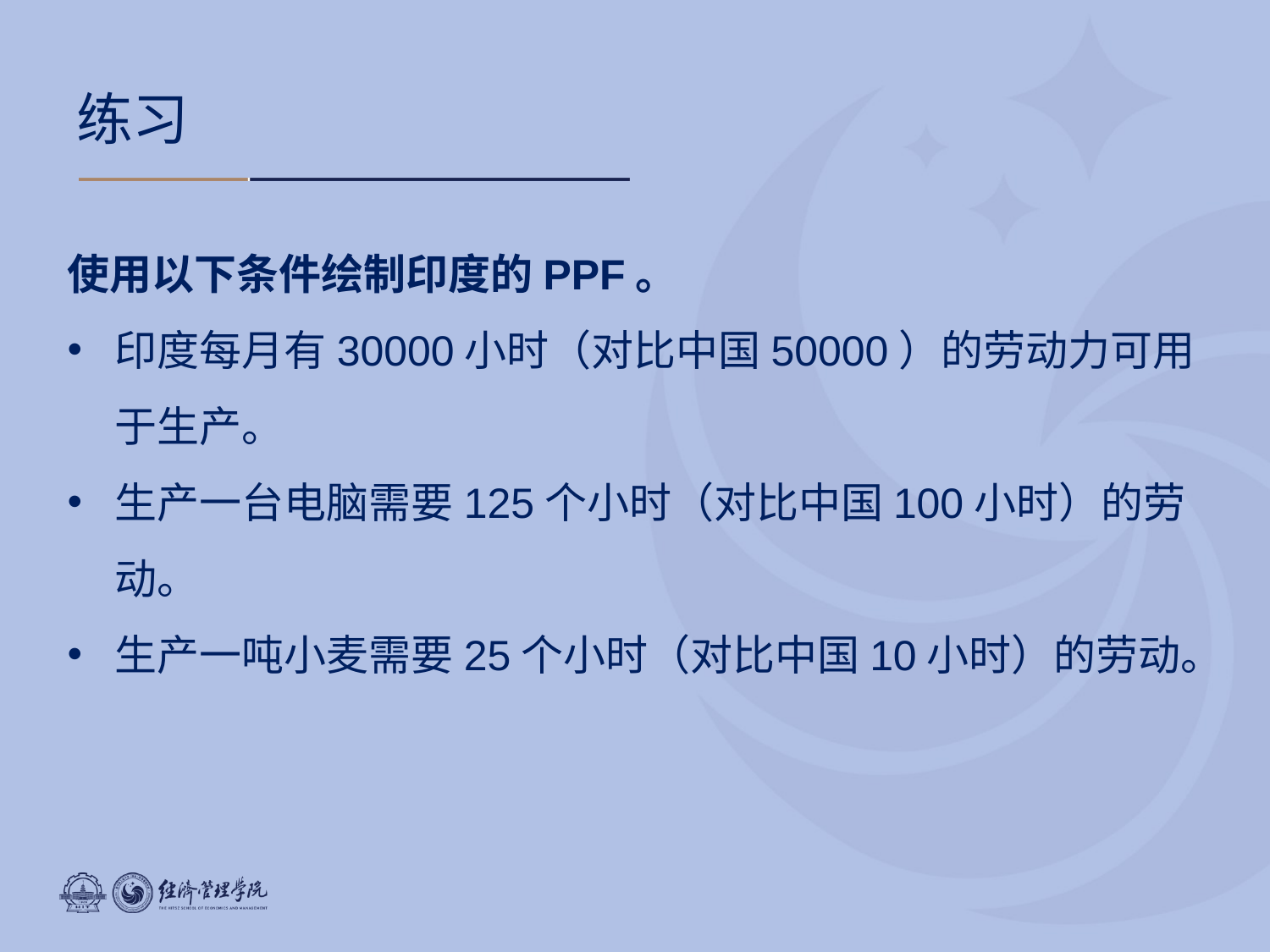

# 练习
使用以下条件绘制印度的PPF。
印度每月有30000小时（对比中国50000）的劳动力可用于生产。
生产一台电脑需要125个小时（对比中国100小时）的劳动。
生产一吨小麦需要25个小时（对比中国10小时）的劳动。